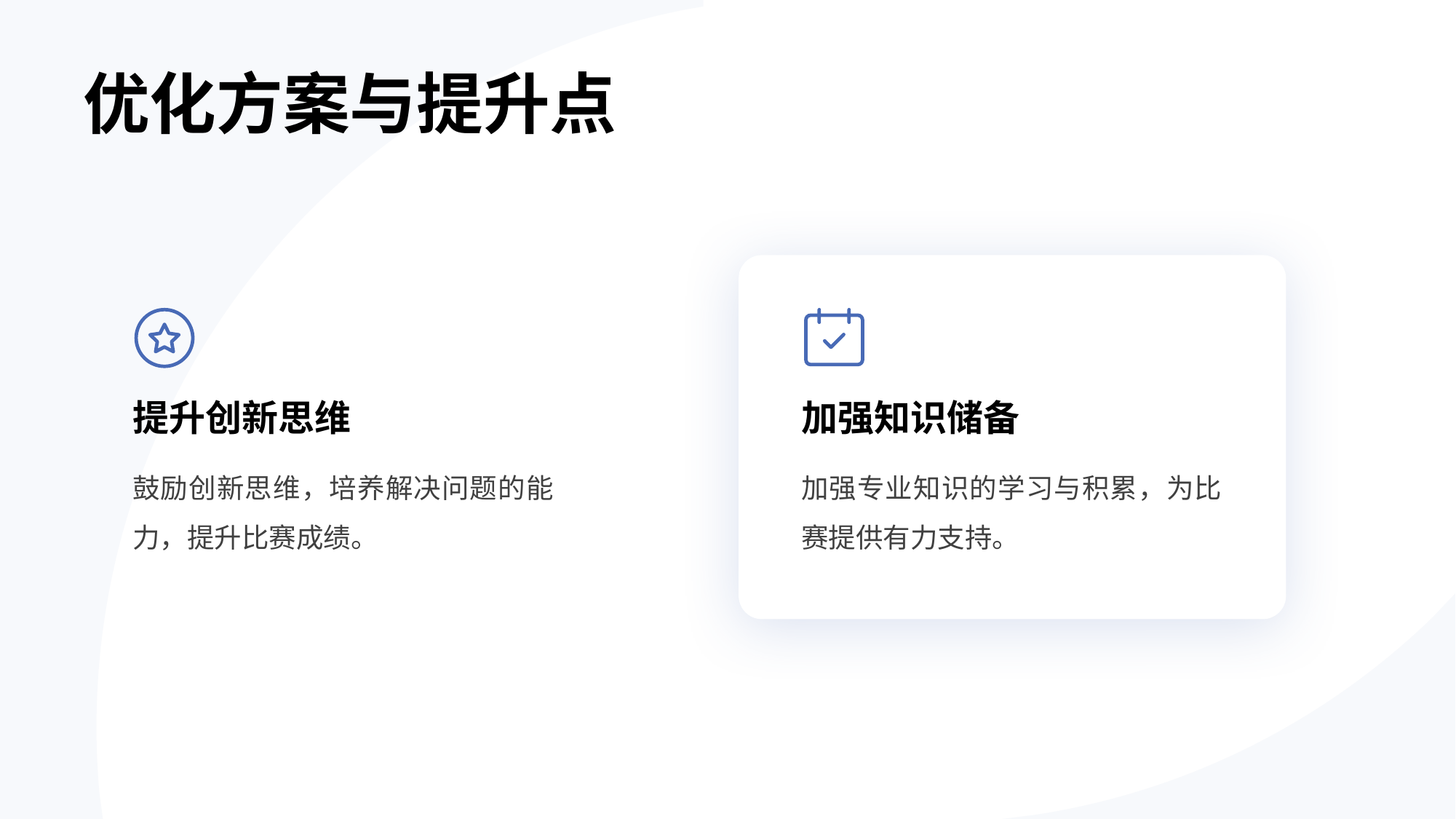

# 优化方案与提升点

提升创新思维
加强知识储备
鼓励创新思维，培养解决问题的能力，提升比赛成绩。
加强专业知识的学习与积累，为比赛提供有力支持。